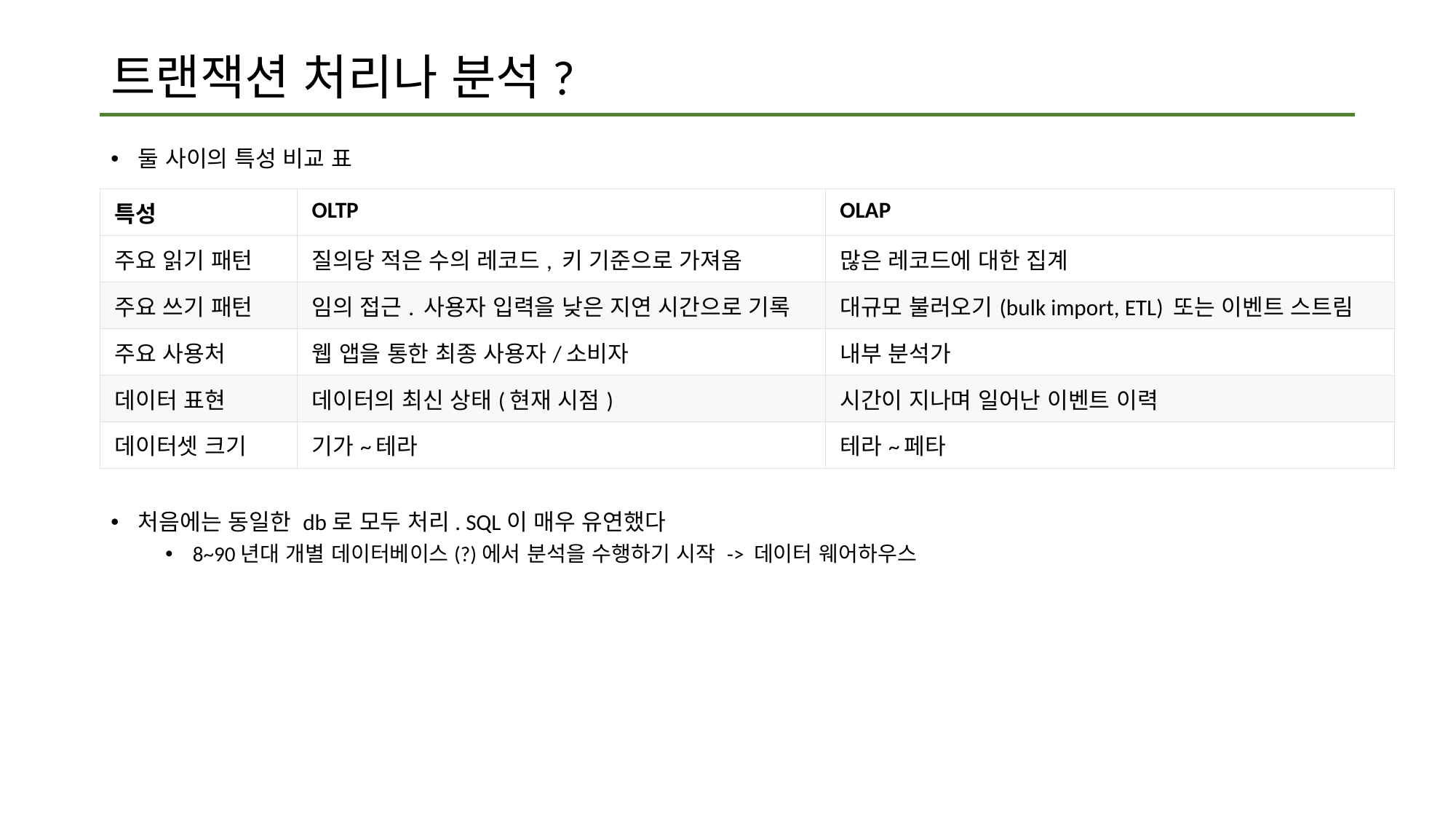

# 트랜잭션 처리나 분석?
둘 사이의 특성 비교 표

처음에는 동일한 db로 모두 처리. SQL이 매우 유연했다
8~90년대 개별 데이터베이스(?)에서 분석을 수행하기 시작 -> 데이터 웨어하우스

| 특성 | OLTP | OLAP |
| --- | --- | --- |
| 주요 읽기 패턴 | 질의당 적은 수의 레코드, 키 기준으로 가져옴 | 많은 레코드에 대한 집계 |
| 주요 쓰기 패턴 | 임의 접근. 사용자 입력을 낮은 지연 시간으로 기록 | 대규모 불러오기(bulk import, ETL) 또는 이벤트 스트림 |
| 주요 사용처 | 웹 앱을 통한 최종 사용자/소비자 | 내부 분석가 |
| 데이터 표현 | 데이터의 최신 상태(현재 시점) | 시간이 지나며 일어난 이벤트 이력 |
| 데이터셋 크기 | 기가~테라 | 테라~페타 |